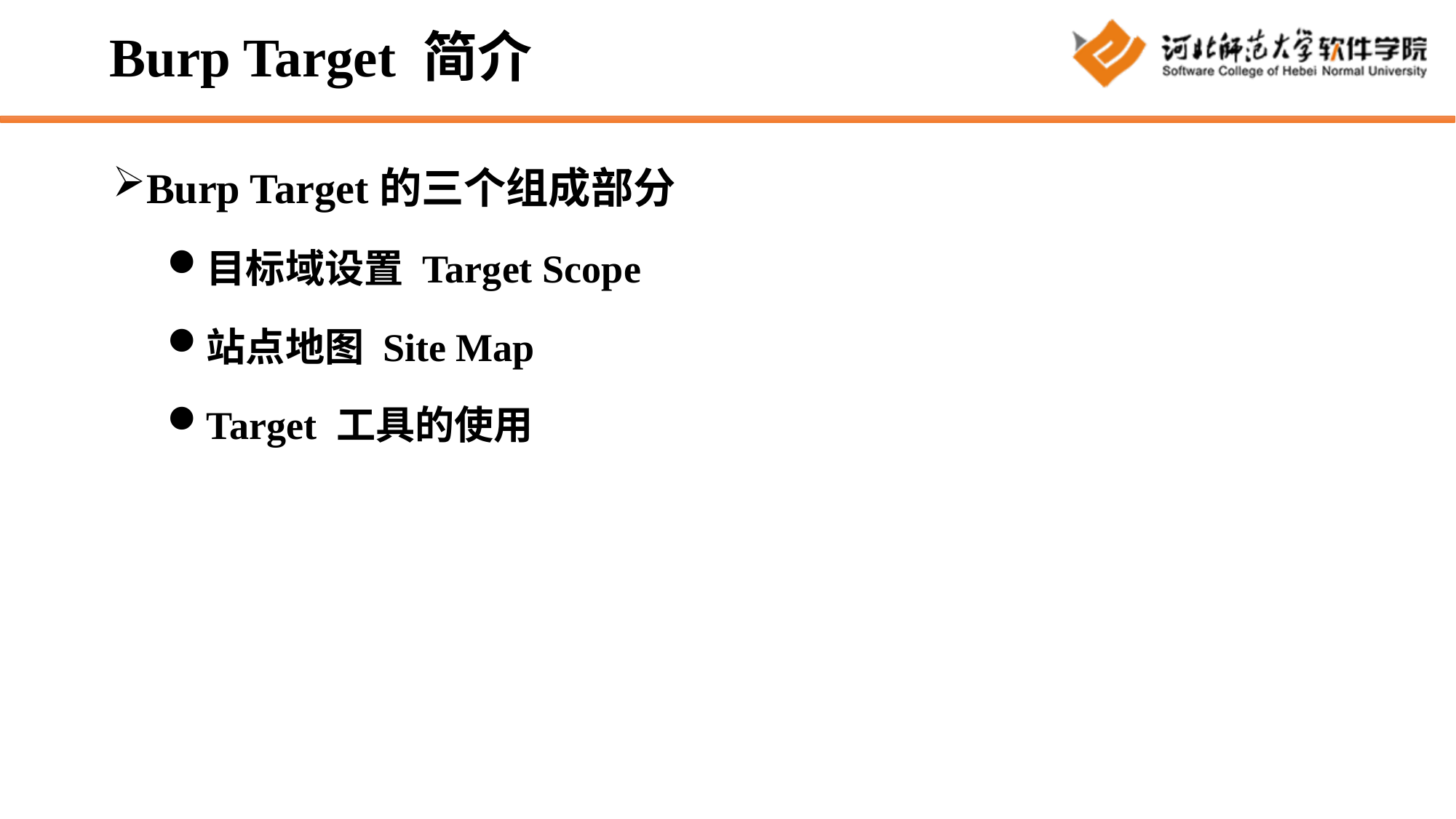

# Burp Target 简介
Burp Target的三个组成部分
目标域设置 Target Scope
站点地图 Site Map
Target 工具的使用